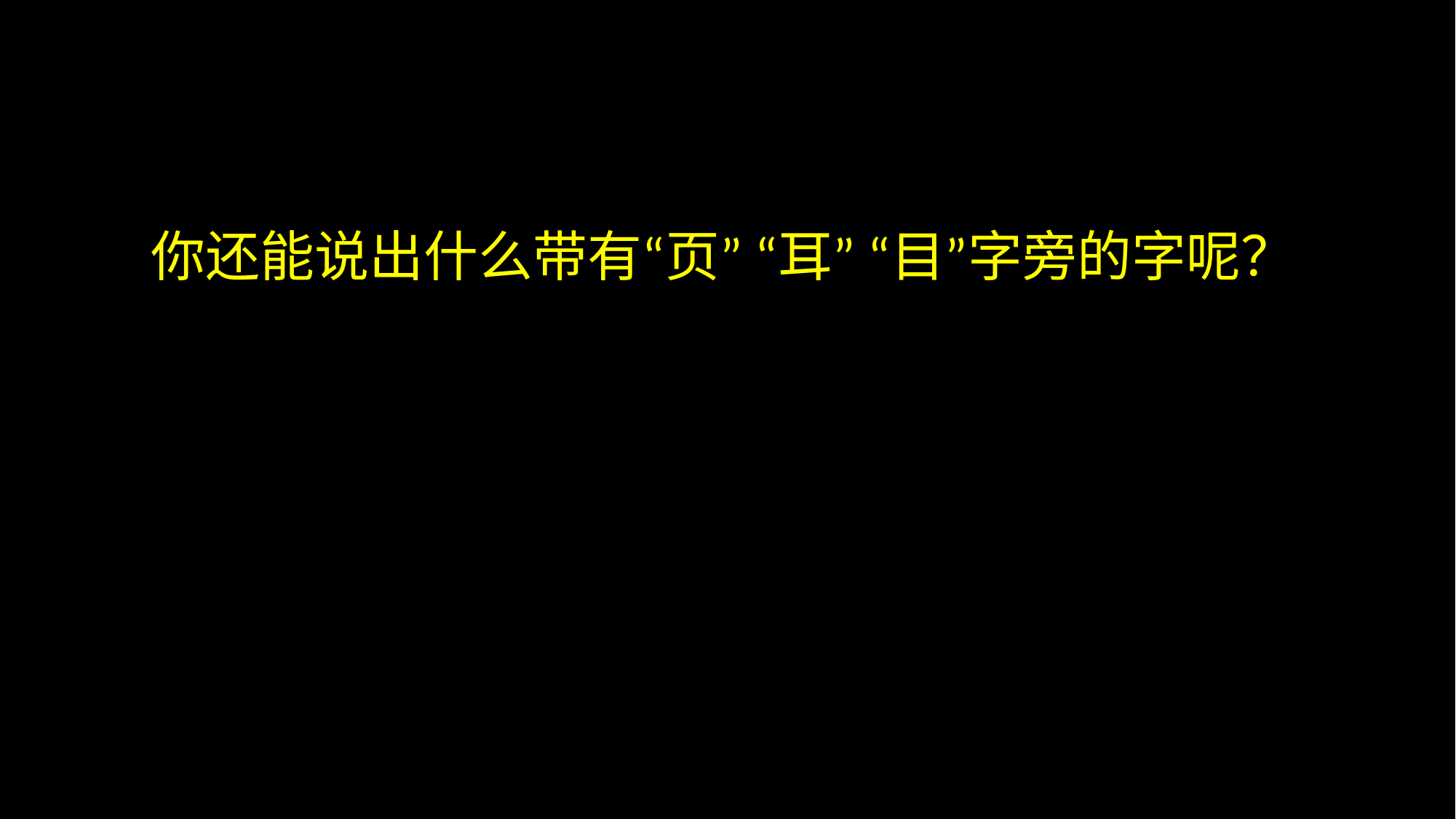

顶、领、顺、颜、顾、题、颗、烦、预、颤、硕、须、额、顿、颊、项、顽、颂、
你还能说出什么带有“页” “耳” “目”字旁的字呢？